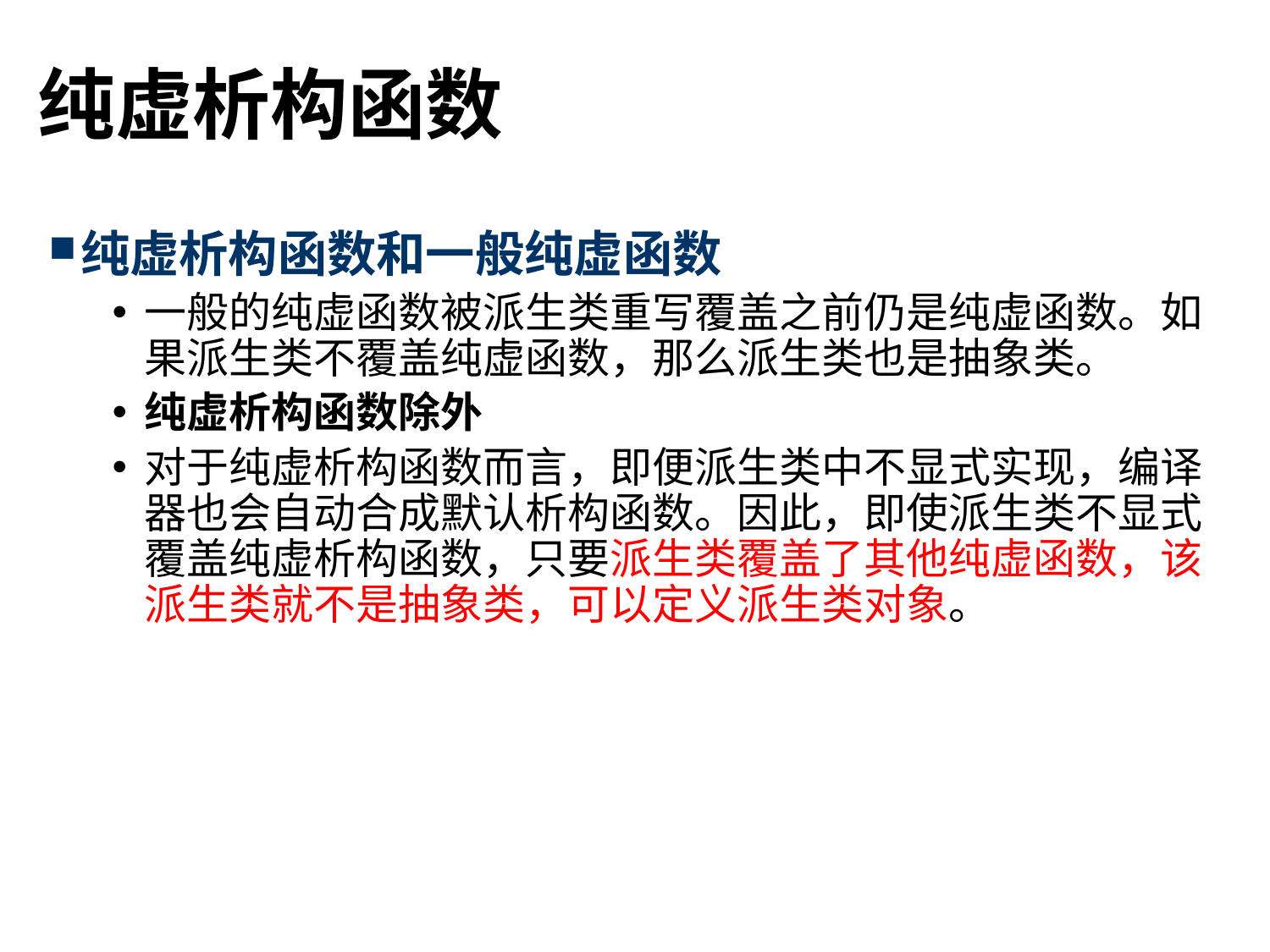

# 纯虚析构函数
纯虚析构函数和一般纯虚函数
一般的纯虚函数被派生类重写覆盖之前仍是纯虚函数。如果派生类不覆盖纯虚函数，那么派生类也是抽象类。
纯虚析构函数除外
对于纯虚析构函数而言，即便派生类中不显式实现，编译器也会自动合成默认析构函数。因此，即使派生类不显式覆盖纯虚析构函数，只要派生类覆盖了其他纯虚函数，该派生类就不是抽象类，可以定义派生类对象。